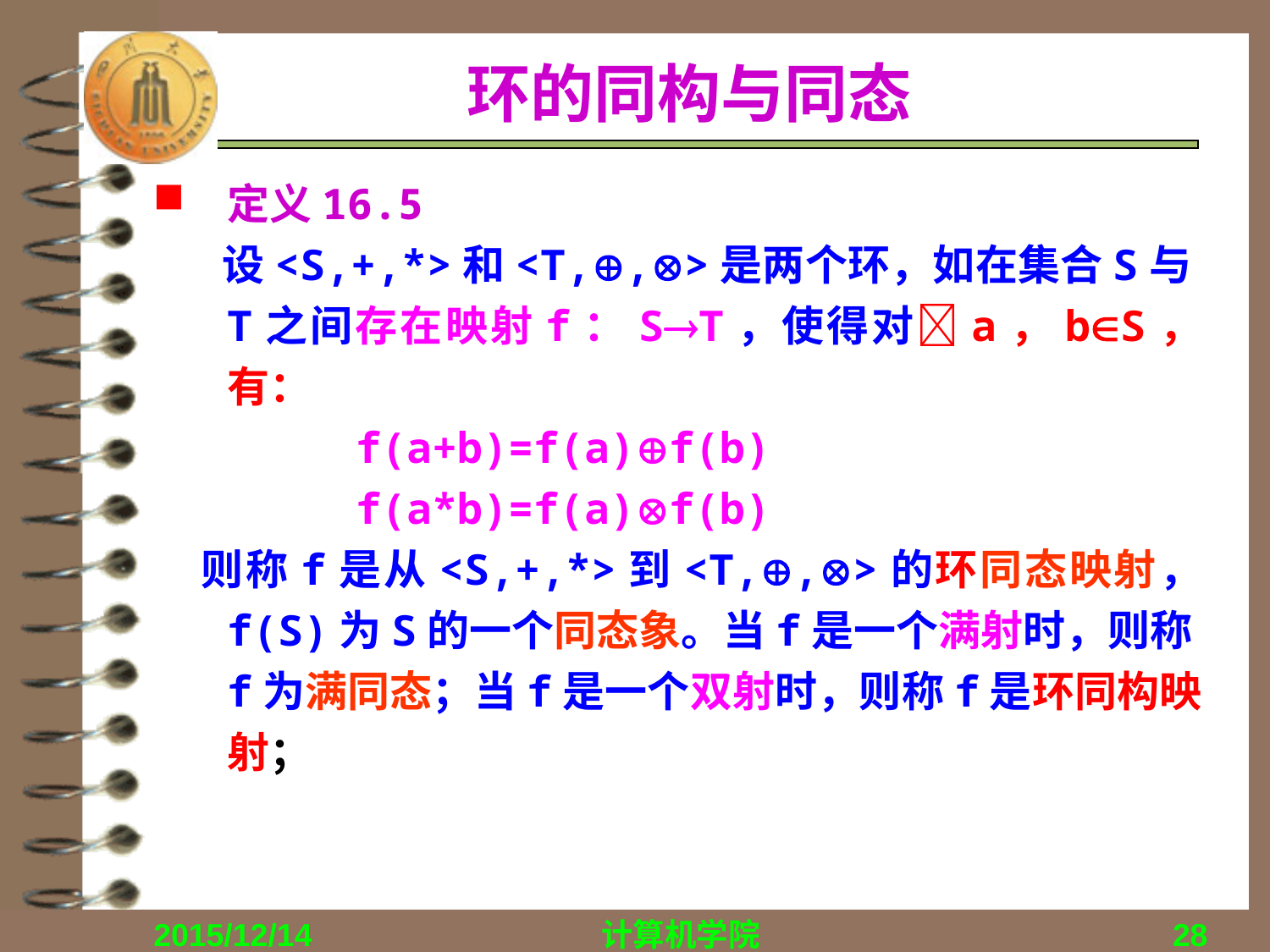

# 环的同构与同态
定义16.5
      设<S,+,*>和<T,⊕,⊗>是两个环，如在集合S与T之间存在映射f：S→T，使得对∀a，b∈S，有：
        f(a+b)=f(a)⊕f(b)
        f(a*b)=f(a)⊗f(b)
   则称f是从<S,+,*>到<T,⊕,⊗>的环同态映射， f(S)为S的一个同态象。当f是一个满射时，则称f为满同态；当f是一个双射时，则称f是环同构映射；
2015/12/14
计算机学院
28